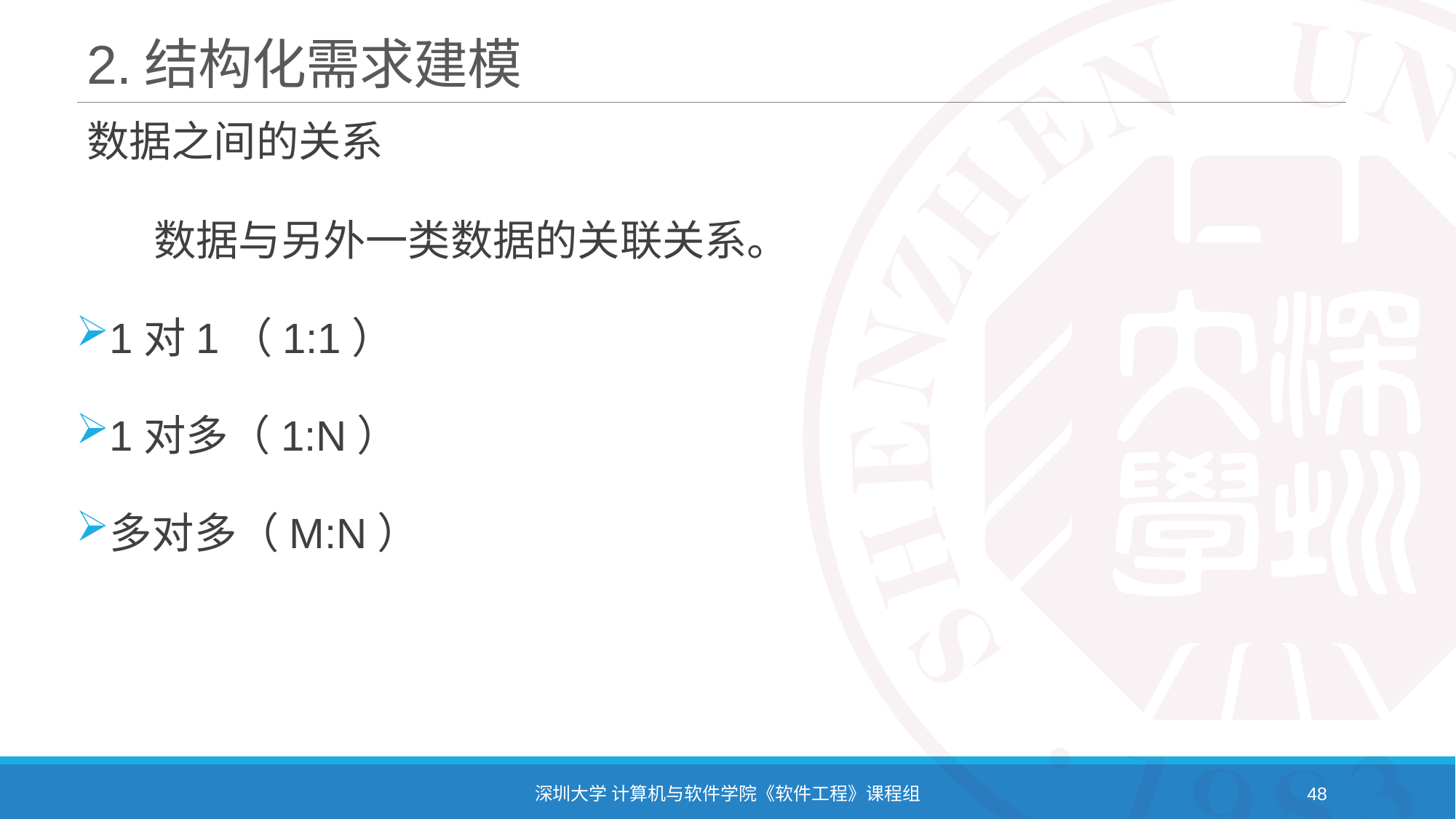

# 2.结构化需求建模
数据之间的关系
      数据与另外一类数据的关联关系。
1对1（1:1）
1对多（1:N）
多对多（M:N）

深圳大学 计算机与软件学院《软件工程》课程组
48